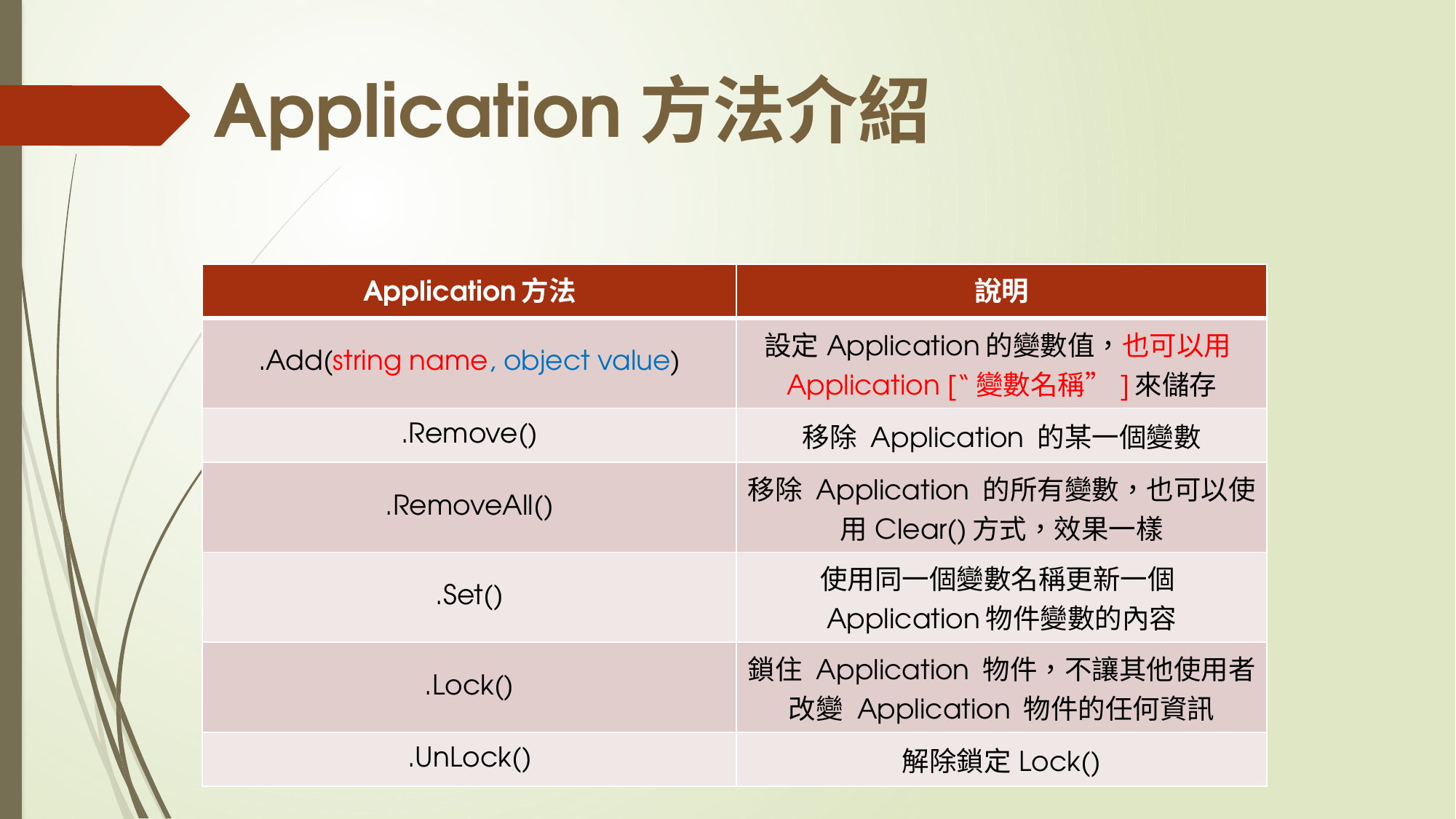

# Application方法介紹
| Application方法 | 說明 |
| --- | --- |
| .Add(string name, object value) | 設定Application的變數值，也可以用Application [“變數名稱”]來儲存 |
| .Remove() | 移除 Application 的某一個變數 |
| .RemoveAll() | 移除 Application 的所有變數，也可以使用Clear()方式，效果一樣 |
| .Set() | 使用同一個變數名稱更新一個Application物件變數的內容 |
| .Lock() | 鎖住 Application 物件，不讓其他使用者改變 Application 物件的任何資訊 |
| .UnLock() | 解除鎖定Lock() |